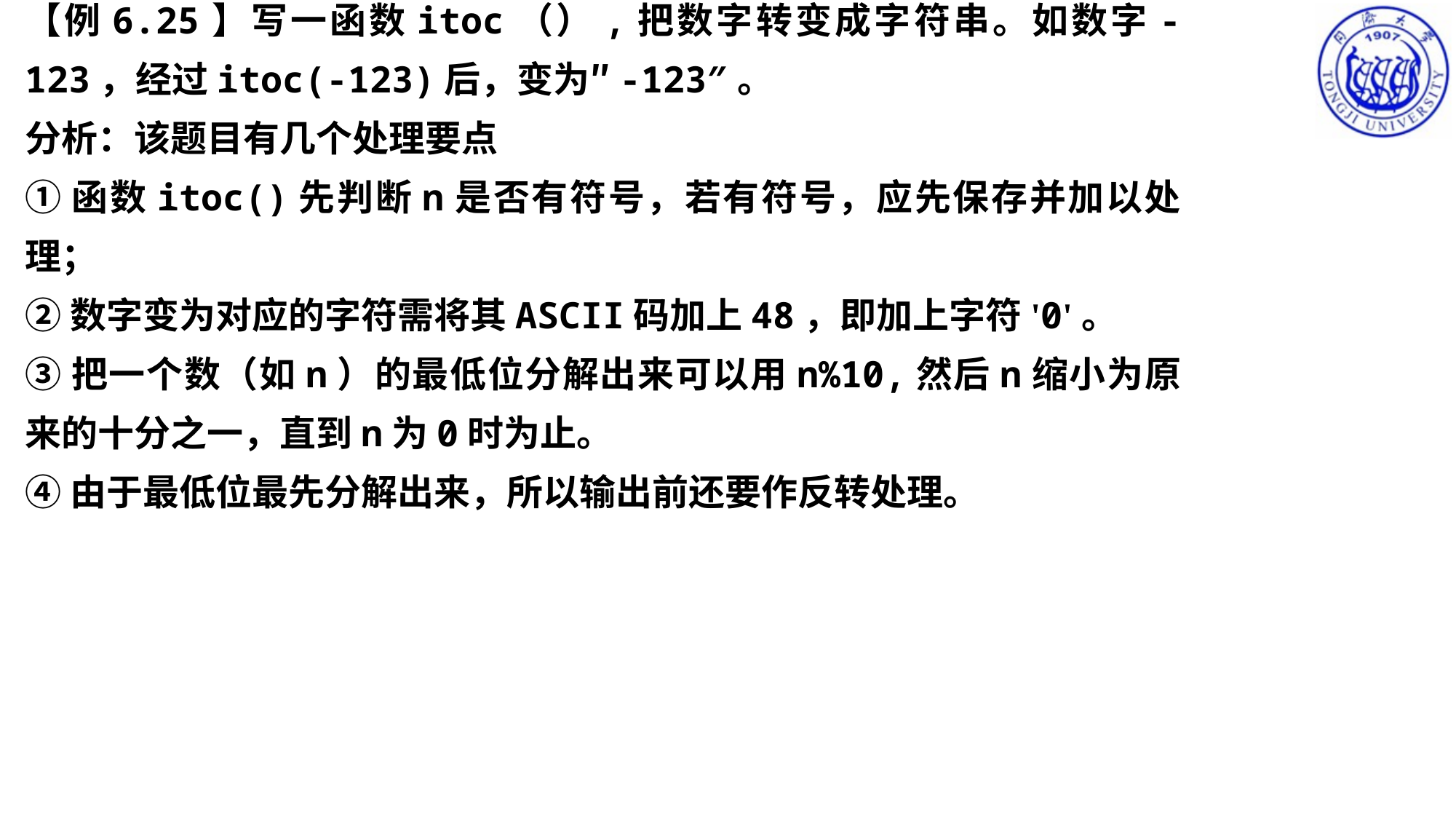

【例6.25】写一函数itoc（）,把数字转变成字符串。如数字-123，经过itoc(-123)后，变为″-123″。
分析：该题目有几个处理要点
①函数itoc()先判断n是否有符号，若有符号，应先保存并加以处理；
②数字变为对应的字符需将其ASCII码加上48，即加上字符'0'。
③把一个数（如n）的最低位分解出来可以用n%10,然后n缩小为原来的十分之一，直到n为0时为止。
④由于最低位最先分解出来，所以输出前还要作反转处理。